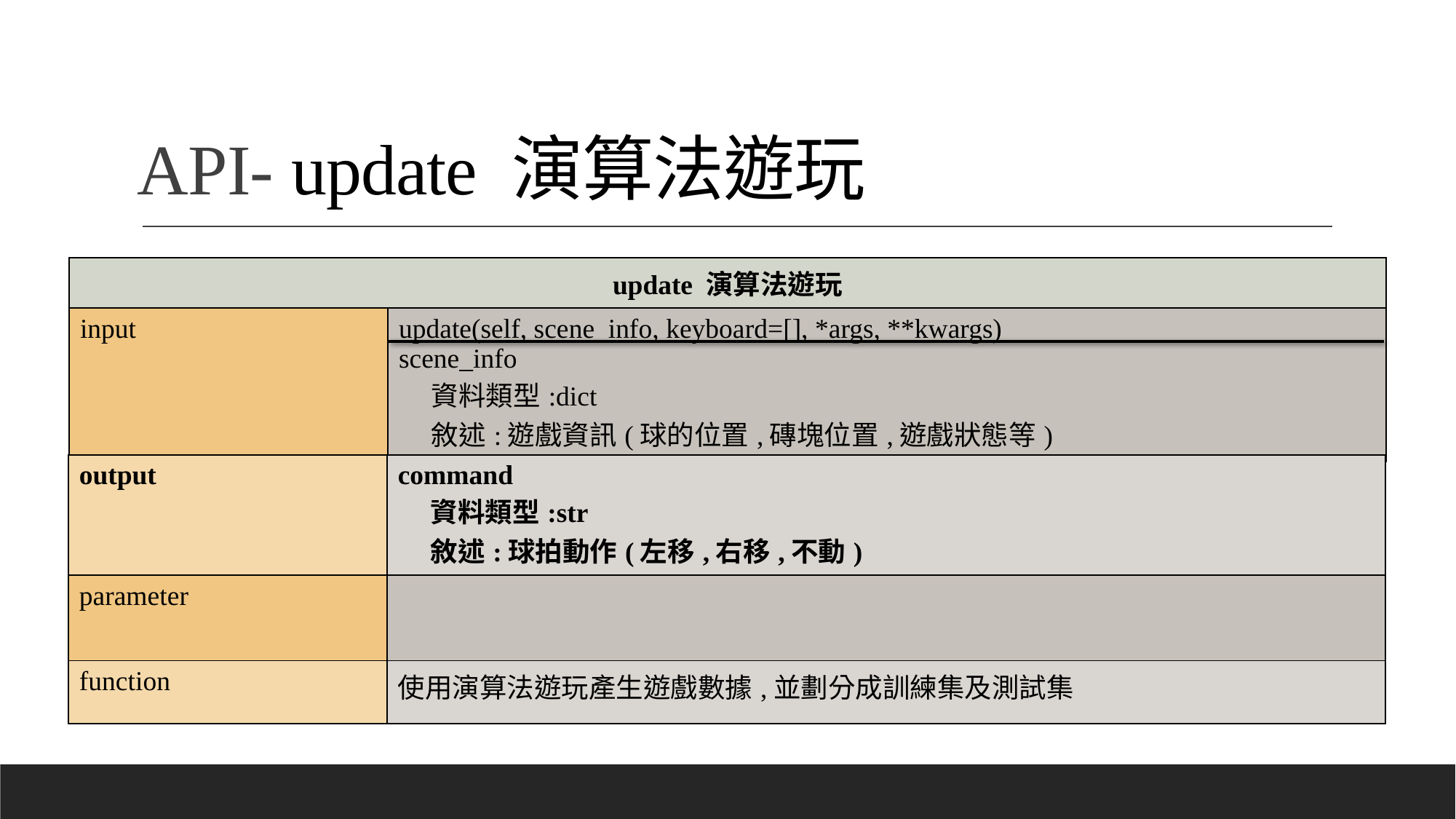

# API- update 演算法遊玩
| update 演算法遊玩 |  |
| --- | --- |
| input | update(self, scene\_info, keyboard=[], \*args, \*\*kwargs) scene\_info 資料類型:dict 敘述:遊戲資訊(球的位置,磚塊位置,遊戲狀態等) |
| output | command 資料類型:str 敘述:球拍動作(左移,右移,不動) |
| --- | --- |
| parameter |  |
| function | 使用演算法遊玩產生遊戲數據,並劃分成訓練集及測試集 |